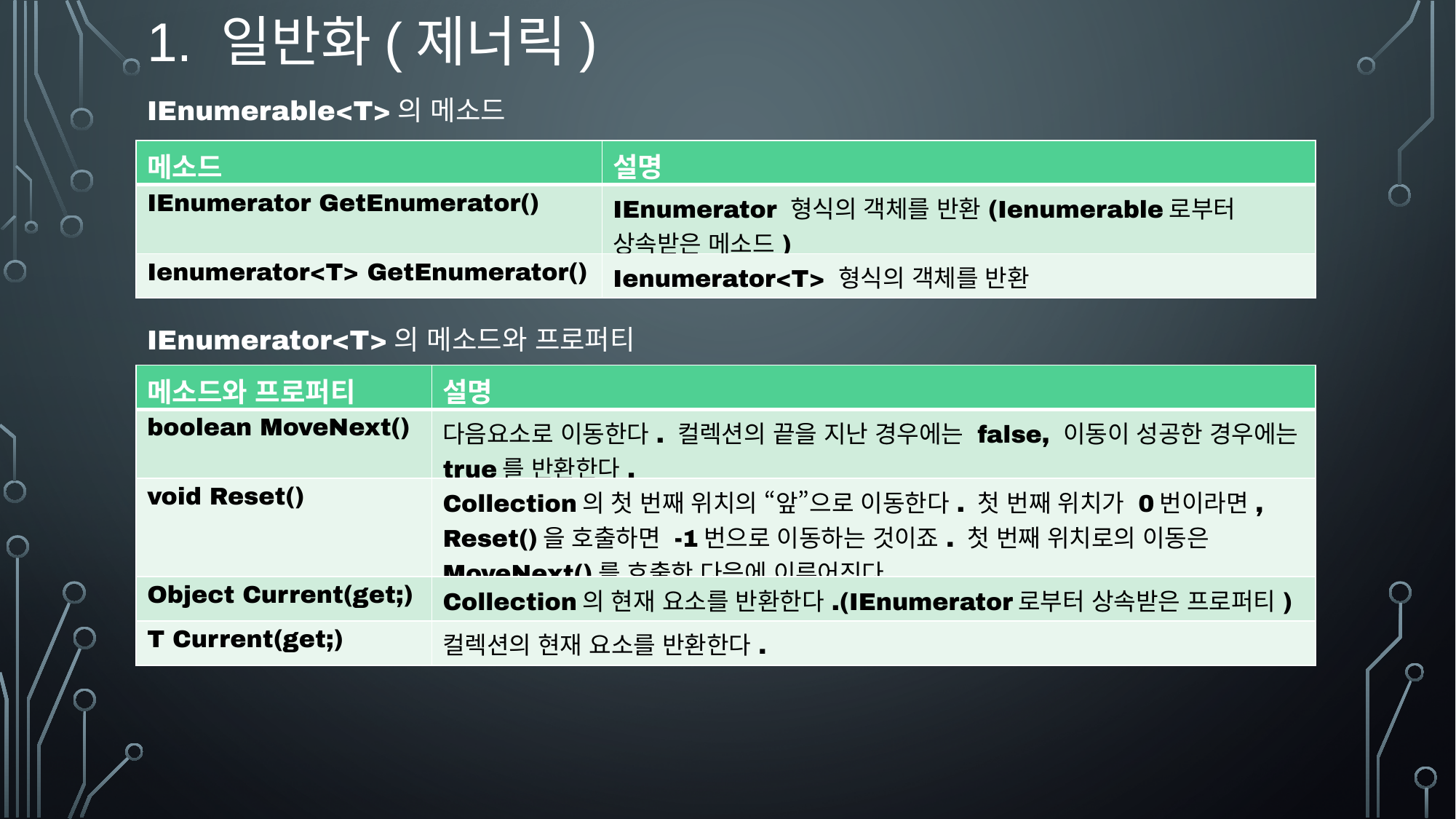

# 1. 일반화(제너릭)
IEnumerable<T>의 메소드

IEnumerator<T>의 메소드와 프로퍼티
| 메소드 | 설명 |
| --- | --- |
| IEnumerator GetEnumerator() | IEnumerator 형식의 객체를 반환(Ienumerable로부터 상속받은 메소드) |
| Ienumerator<T> GetEnumerator() | Ienumerator<T> 형식의 객체를 반환 |
| 메소드와 프로퍼티 | 설명 |
| --- | --- |
| boolean MoveNext() | 다음요소로 이동한다. 컬렉션의 끝을 지난 경우에는 false, 이동이 성공한 경우에는 true를 반환한다. |
| void Reset() | Collection의 첫 번째 위치의 “앞”으로 이동한다. 첫 번째 위치가 0번이라면, Reset()을 호출하면 -1번으로 이동하는 것이죠. 첫 번째 위치로의 이동은 MoveNext()를 호출한 다음에 이루어진다. |
| Object Current(get;) | Collection의 현재 요소를 반환한다.(IEnumerator로부터 상속받은 프로퍼티) |
| T Current(get;) | 컬렉션의 현재 요소를 반환한다. |